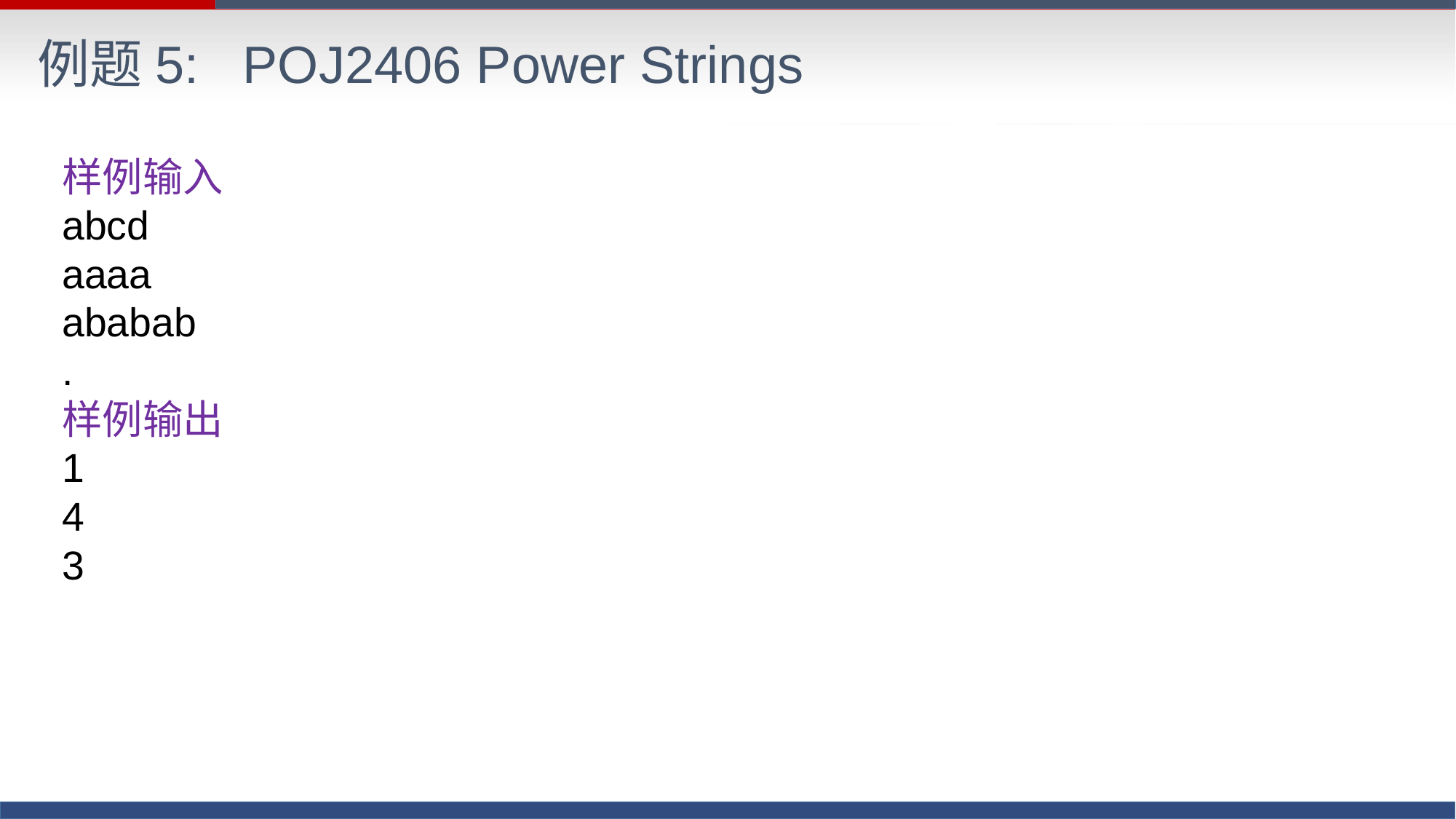

例题5:   POJ2406 Power Strings
样例输入
abcd
aaaa
ababab
.
样例输出
1
4
3